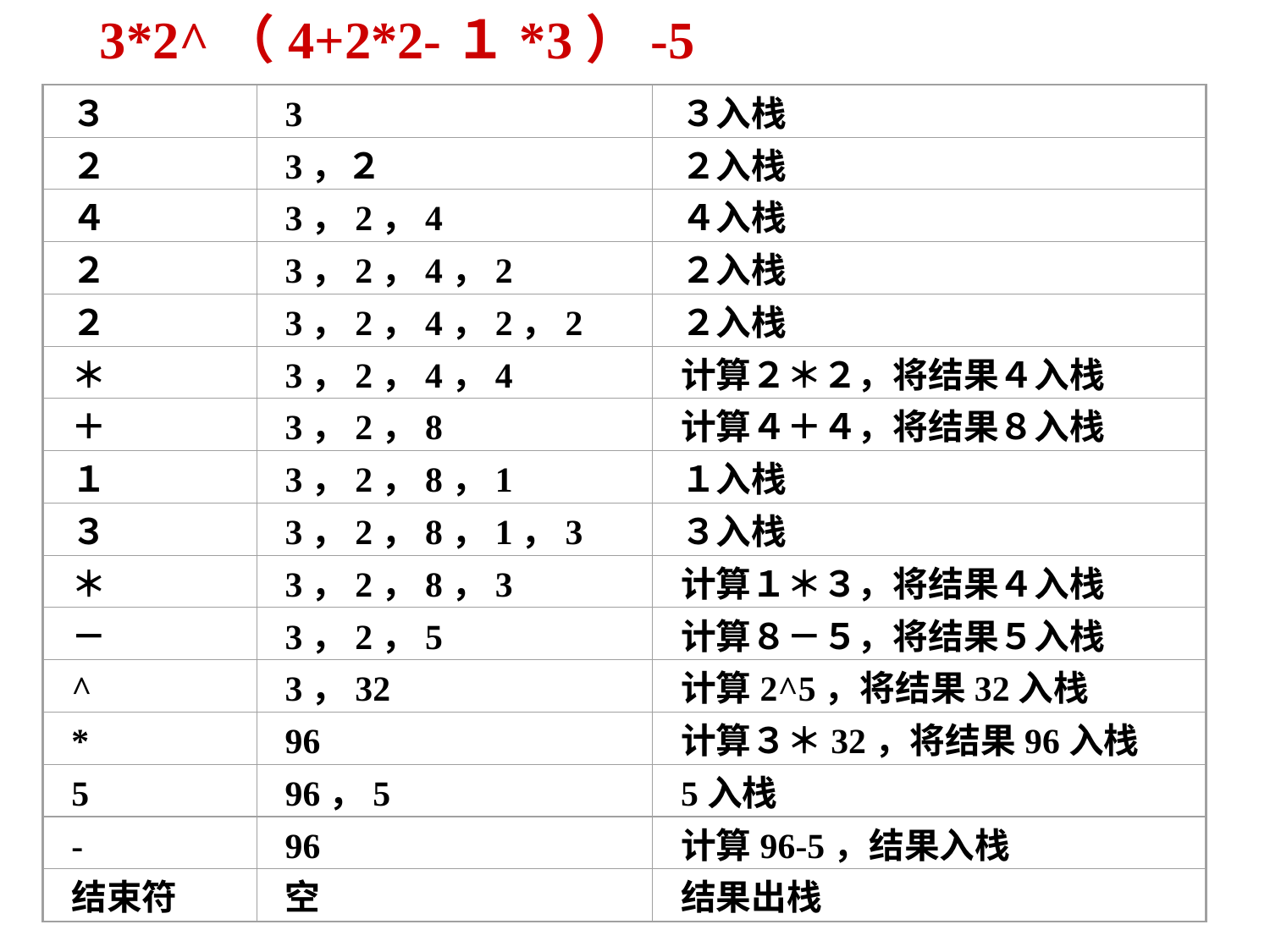

3*2^（4+2*2-１*3）-5

３

3

３入栈

２

3，２

２入栈

４

3，2，4

４入栈

２

3，2，4，2

２入栈

２

3，2，4，2，2

２入栈

＊

3，2，4，4

计算２＊２，将结果４入栈

＋

3，2，8

计算４＋４，将结果８入栈

１

3，2，8，1

１入栈

３

3，2，8，1，3

３入栈

＊

3，2，8，3

计算１＊３，将结果４入栈

－

3，2，5

计算８－５，将结果５入栈

^

3，32

计算2^5，将结果32入栈

*

96

计算３＊32，将结果96入栈

5

96，5

5入栈

-

96

计算96-5，结果入栈

结束符

空

结果出栈